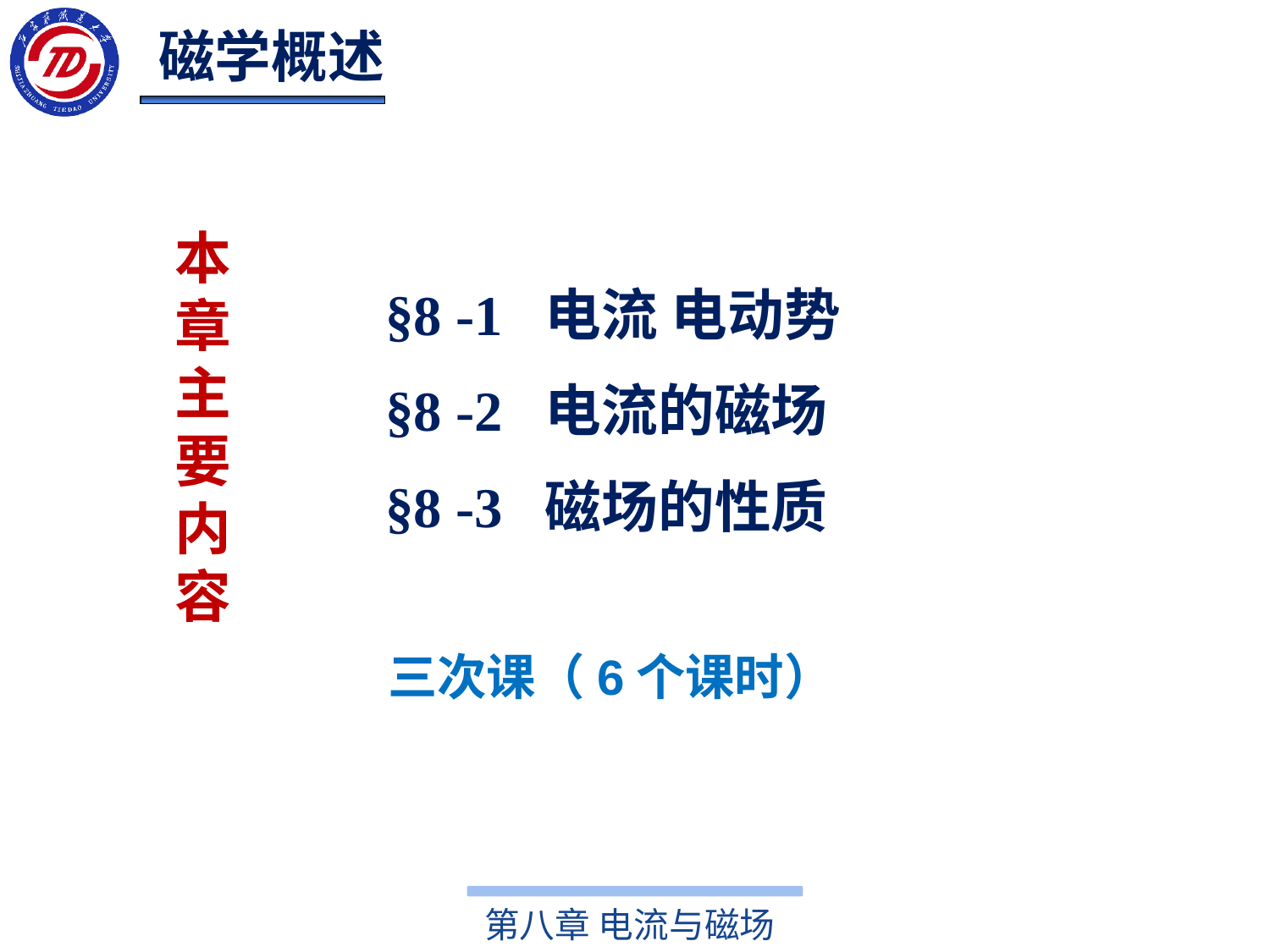

磁学概述

本章主要内容
§8 -1  电流 电动势
§8 -2  电流的磁场
§8 -3  磁场的性质
三次课（6个课时）